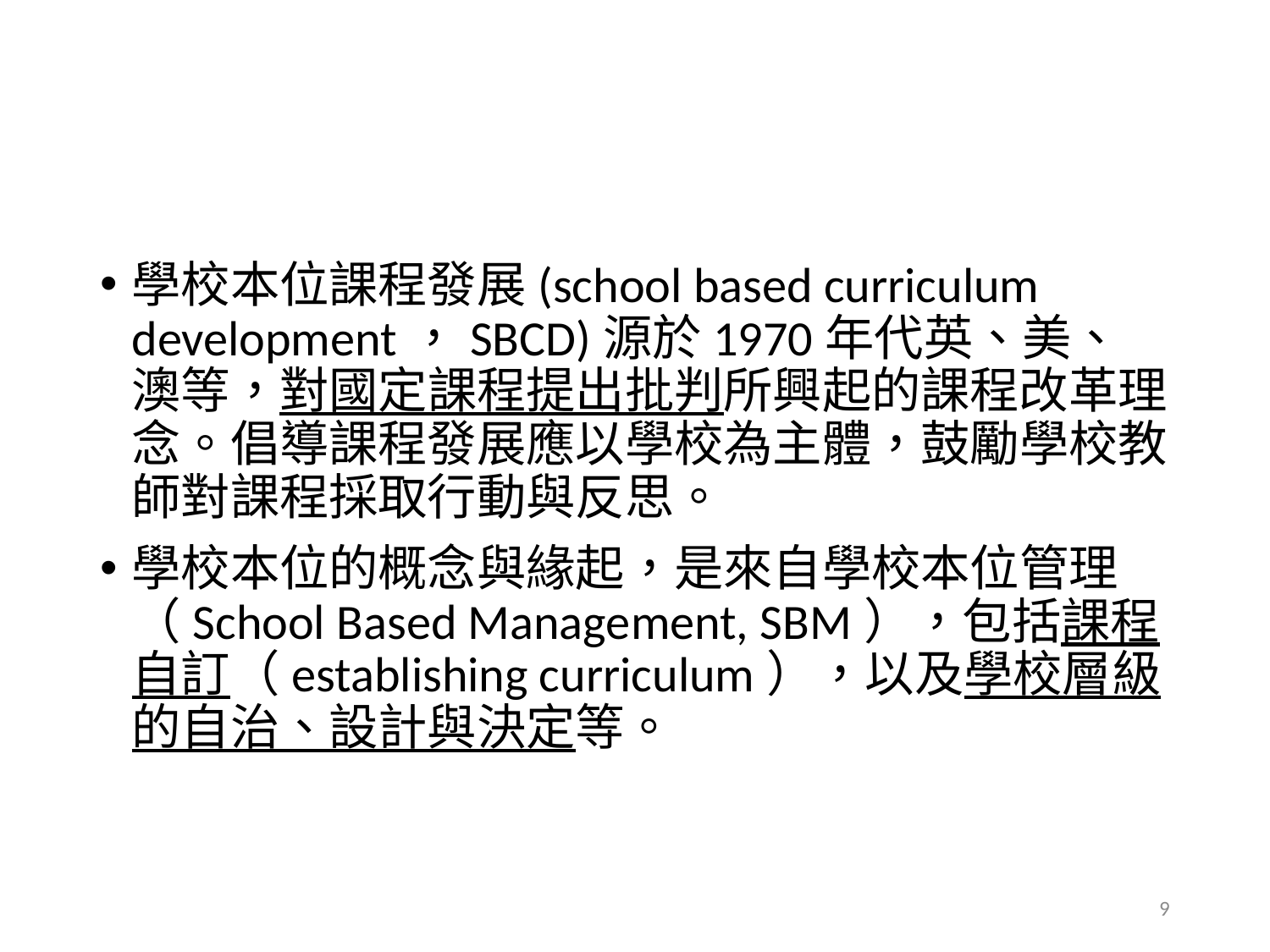

#
學校本位課程發展(school based curriculum development，SBCD)源於1970年代英、美、澳等，對國定課程提出批判所興起的課程改革理念。倡導課程發展應以學校為主體，鼓勵學校教師對課程採取行動與反思。
學校本位的概念與緣起，是來自學校本位管理（School Based Management, SBM），包括課程自訂（establishing curriculum），以及學校層級的自治、設計與決定等。

9